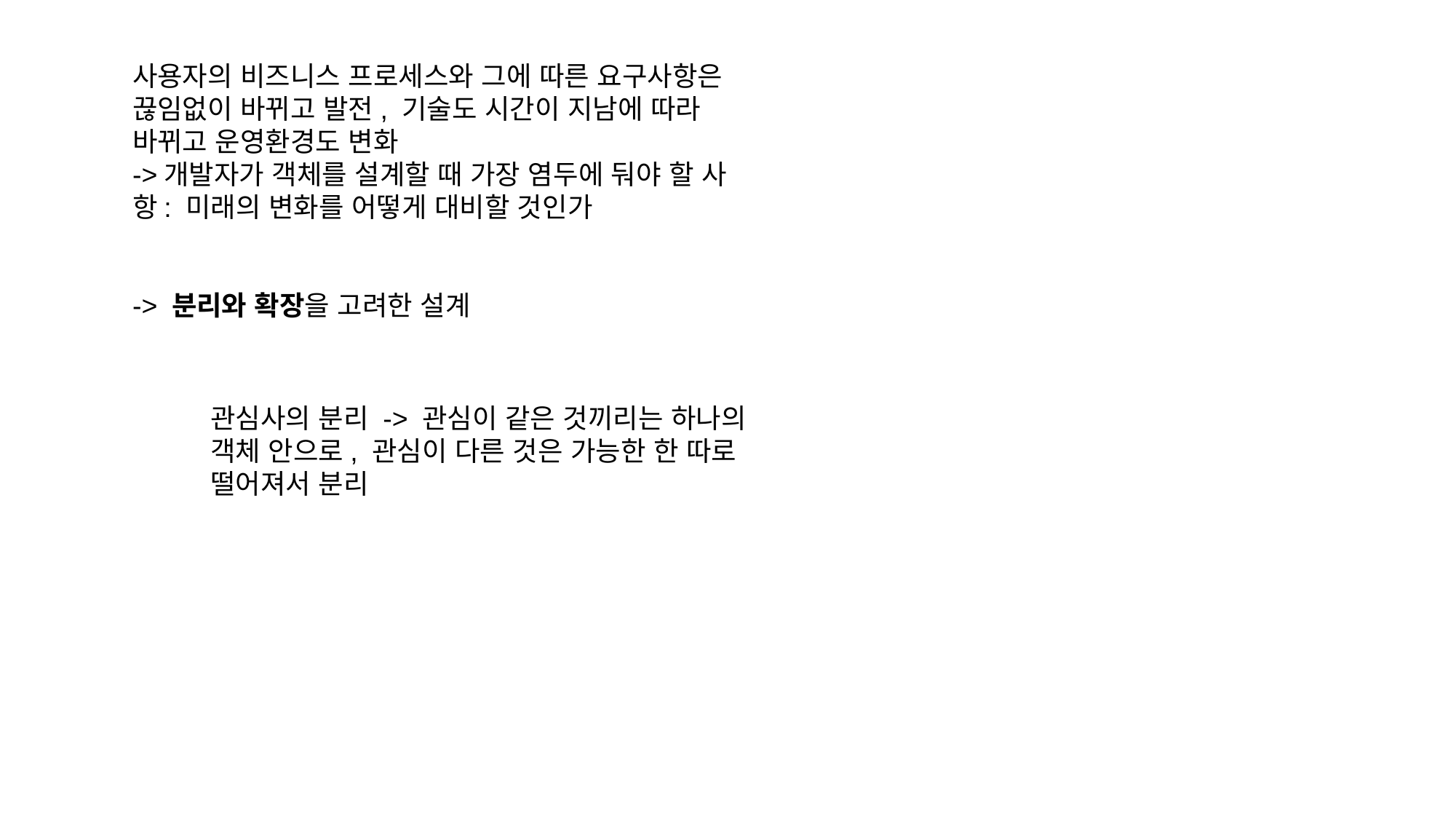

사용자의 비즈니스 프로세스와 그에 따른 요구사항은 끊임없이 바뀌고 발전, 기술도 시간이 지남에 따라 바뀌고 운영환경도 변화
->개발자가 객체를 설계할 때 가장 염두에 둬야 할 사항: 미래의 변화를 어떻게 대비할 것인가

-> 분리와 확장을 고려한 설계
관심사의 분리 -> 관심이 같은 것끼리는 하나의 객체 안으로, 관심이 다른 것은 가능한 한 따로 떨어져서 분리